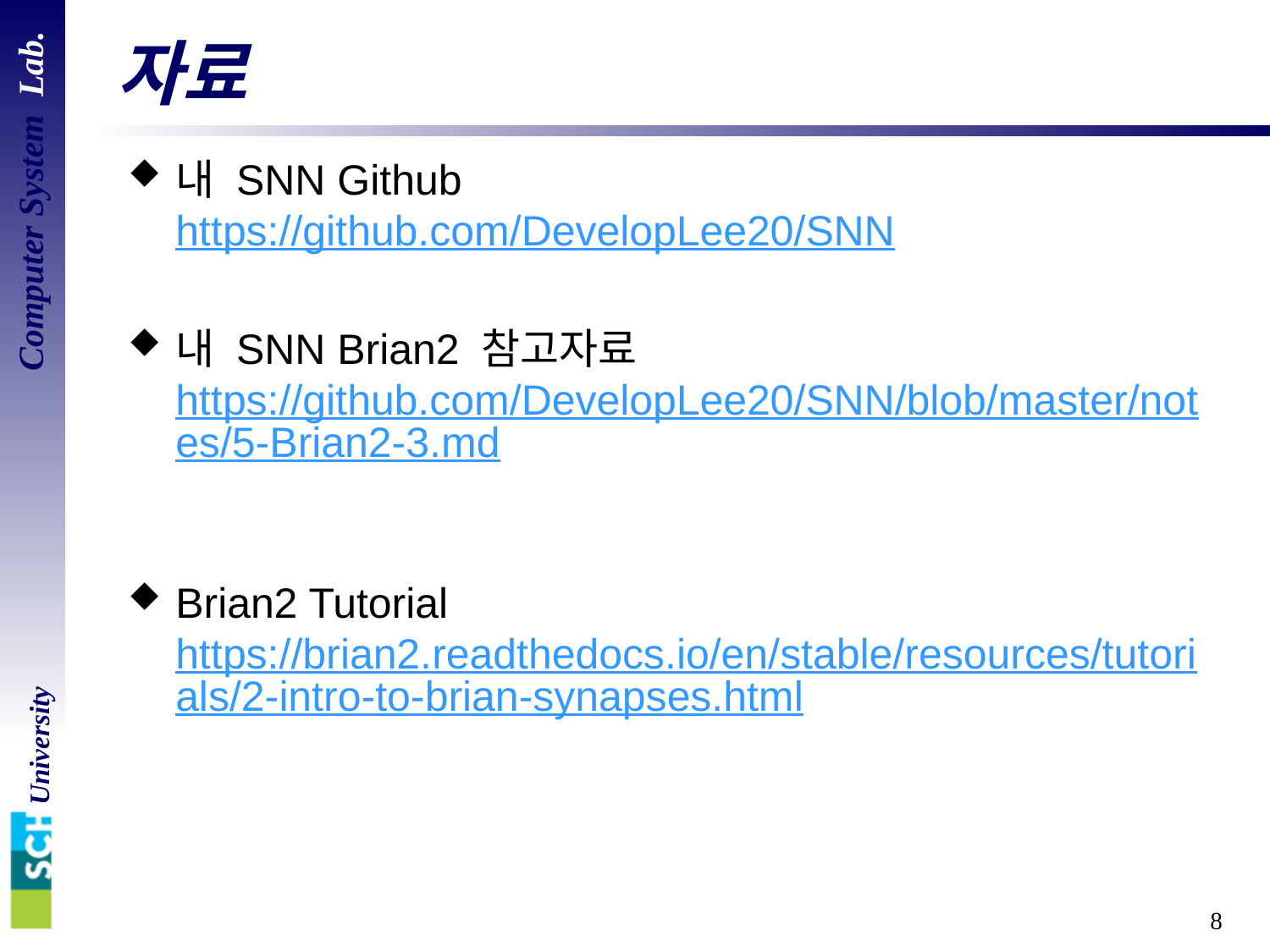

# 자료
내 SNN Github
https://github.com/DevelopLee20/SNN

내 SNN Brian2 참고자료
https://github.com/DevelopLee20/SNN/blob/master/notes/5-Brian2-3.md
Brian2 Tutorial
https://brian2.readthedocs.io/en/stable/resources/tutorials/2-intro-to-brian-synapses.html